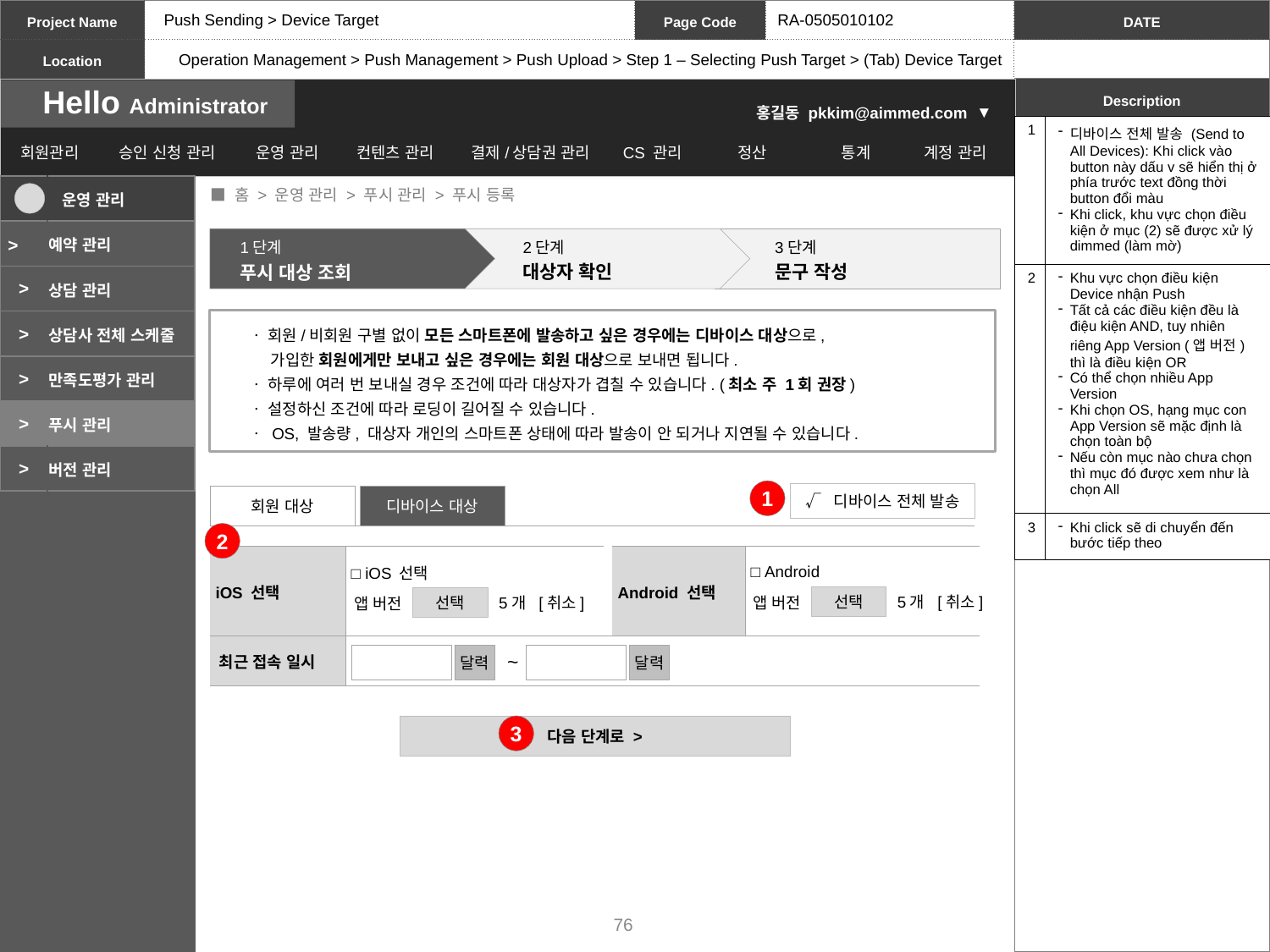

Push Sending > Device Target
RA-0505010102
Operation Management > Push Management > Push Upload > Step 1 – Selecting Push Target > (Tab) Device Target
| 1 | 디바이스 전체 발송 (Send to All Devices): Khi click vào button này dấu v sẽ hiển thị ở phía trước text đồng thời button đổi màu Khi click, khu vực chọn điều kiện ở mục (2) sẽ được xử lý dimmed (làm mờ) |
| --- | --- |
| 2 | Khu vực chọn điều kiện Device nhận Push Tất cả các điều kiện đều là điệu kiện AND, tuy nhiên riêng App Version (앱 버전) thì là điều kiện OR Có thể chọn nhiều App Version Khi chọn OS, hạng mục con App Version sẽ mặc định là chọn toàn bộ Nếu còn mục nào chưa chọn thì mục đó được xem như là chọn All |
| 3 | Khi click sẽ di chuyển đến bước tiếp theo |
   ■ 홈 > 운영 관리 > 푸시 관리 > 푸시 등록

|  | 운영 관리 |
| --- | --- |
| > | 예약 관리 |
| > | 상담 관리 |
| > | 상담사 전체 스케줄 |
| > | 만족도평가 관리 |
| > | 푸시 관리 |
| > | 버전 관리 |

3단계
문구 작성
2단계
대상자 확인
1단계
푸시 대상 조회

ㆍ 회원/비회원 구별 없이 모든 스마트폰에 발송하고 싶은 경우에는 디바이스 대상으로,
    가입한 회원에게만 보내고 싶은 경우에는 회원 대상으로 보내면 됩니다.
ㆍ 하루에 여러 번 보내실 경우 조건에 따라 대상자가 겹칠 수 있습니다. (최소 주 1회 권장)
ㆍ 설정하신 조건에 따라 로딩이 길어질 수 있습니다.
ㆍ OS, 발송량, 대상자 개인의 스마트폰 상태에 따라 발송이 안 되거나 지연될 수 있습니다.
1
√  디바이스 전체 발송
회원 대상
디바이스 대상
2
| iOS 선택 | □ iOS 선택 |  | Android 선택 | □ Android |
| --- | --- | --- | --- | --- |
| 최근 접속 일시 |  |  |  |  |
5개  [취소]
앱 버전
선택
5개  [취소]
앱 버전
선택
~

달력

달력
다음 단계로 >
3
76